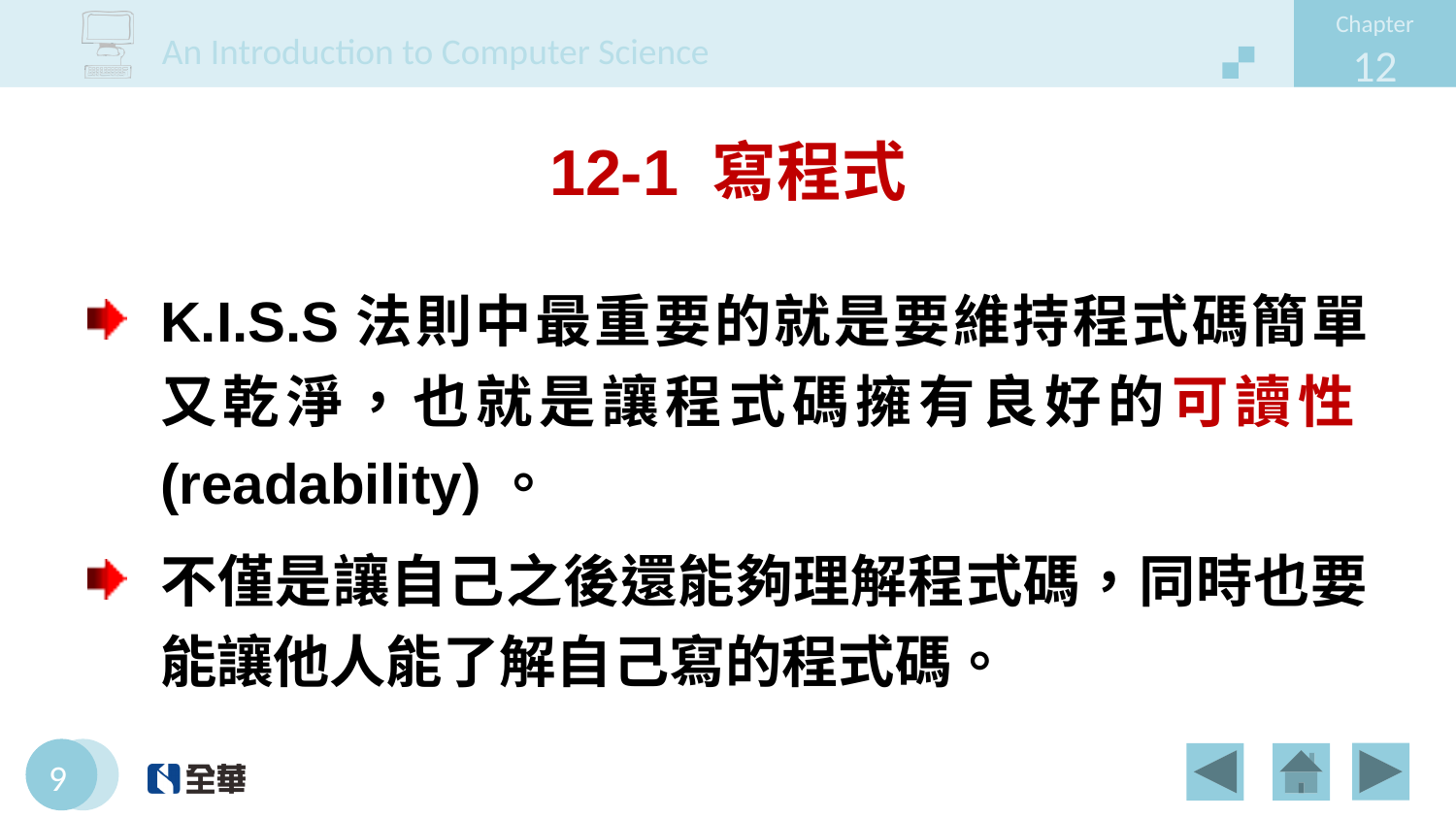

# 12-1 寫程式
K.I.S.S法則中最重要的就是要維持程式碼簡單又乾淨，也就是讓程式碼擁有良好的可讀性(readability)。
不僅是讓自己之後還能夠理解程式碼，同時也要能讓他人能了解自己寫的程式碼。